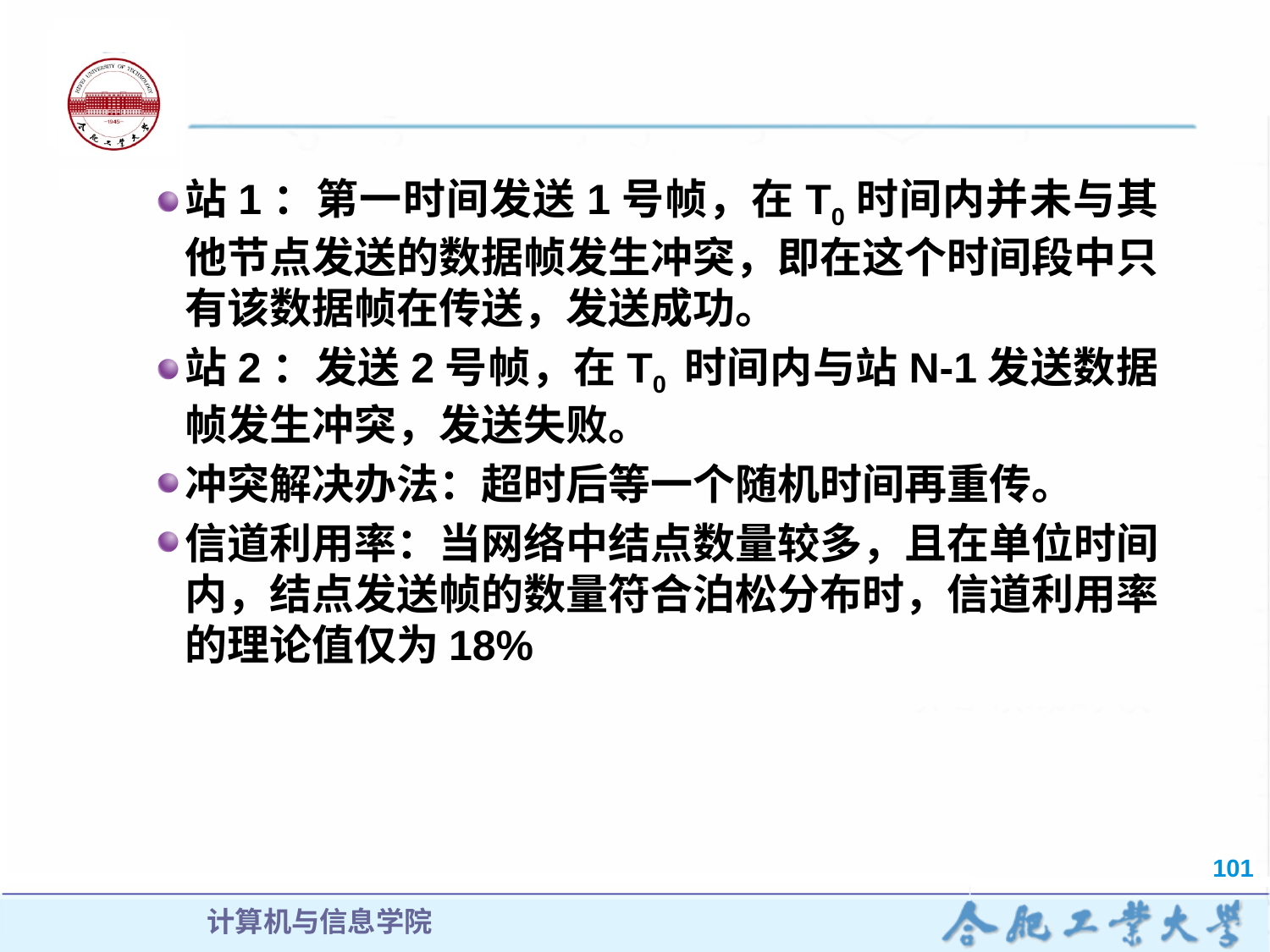

#
站1：第一时间发送1号帧，在T0时间内并未与其他节点发送的数据帧发生冲突，即在这个时间段中只有该数据帧在传送，发送成功。
站2：发送2号帧，在T0 时间内与站N-1发送数据帧发生冲突，发送失败。
冲突解决办法：超时后等一个随机时间再重传。
信道利用率：当网络中结点数量较多，且在单位时间内，结点发送帧的数量符合泊松分布时，信道利用率的理论值仅为18%